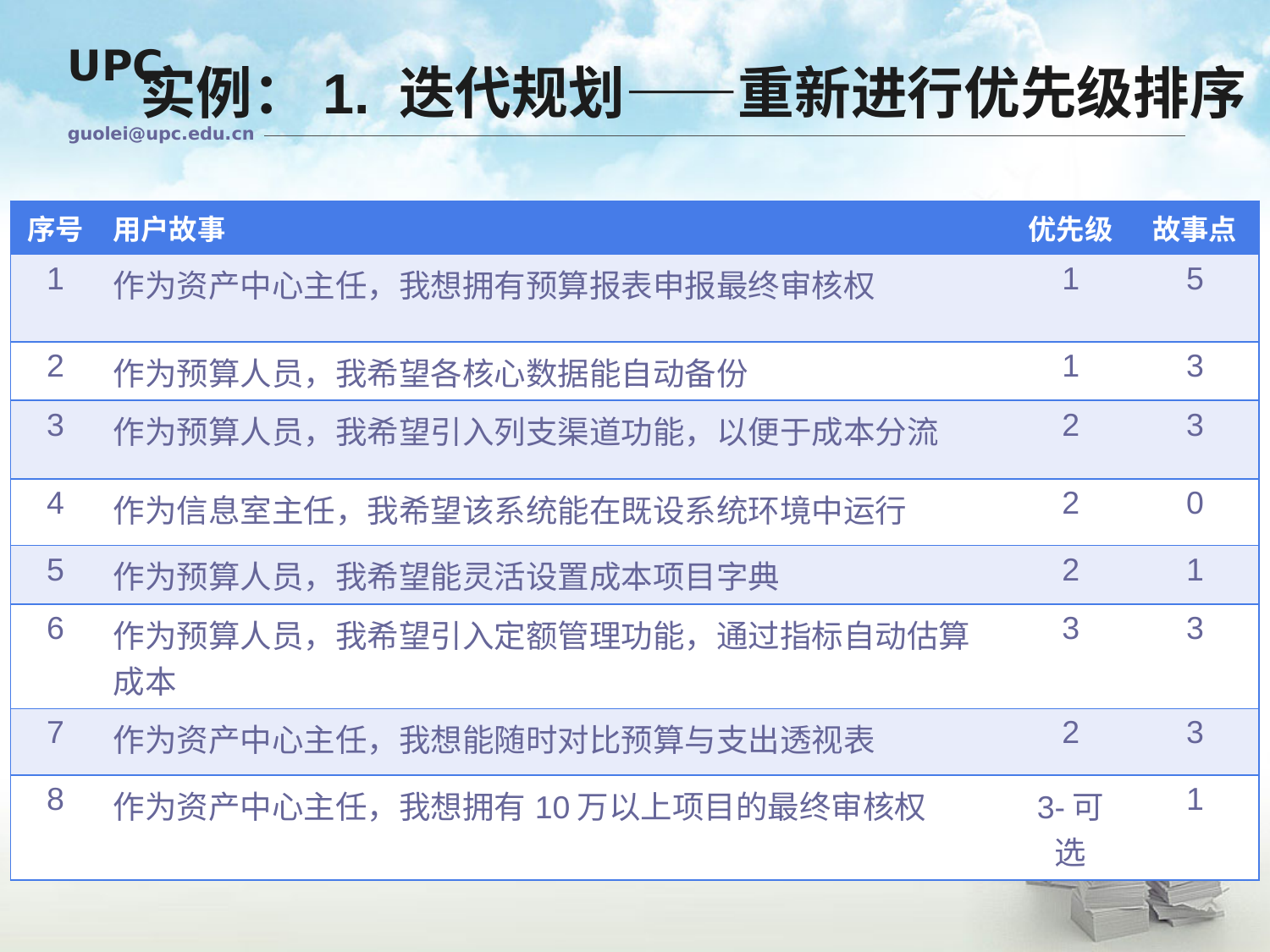

# 实例：1. 迭代规划——重新进行优先级排序
guolei@upc.edu.cn
| 序号 | 用户故事 | 优先级 | 故事点 |
| --- | --- | --- | --- |
| 1 | 作为资产中心主任，我想拥有预算报表申报最终审核权 | 1 | 5 |
| 2 | 作为预算人员，我希望各核心数据能自动备份 | 1 | 3 |
| 3 | 作为预算人员，我希望引入列支渠道功能，以便于成本分流 | 2 | 3 |
| 4 | 作为信息室主任，我希望该系统能在既设系统环境中运行 | 2 | 0 |
| 5 | 作为预算人员，我希望能灵活设置成本项目字典 | 2 | 1 |
| 6 | 作为预算人员，我希望引入定额管理功能，通过指标自动估算成本 | 3 | 3 |
| 7 | 作为资产中心主任，我想能随时对比预算与支出透视表 | 2 | 3 |
| 8 | 作为资产中心主任，我想拥有10万以上项目的最终审核权 | 3-可选 | 1 |